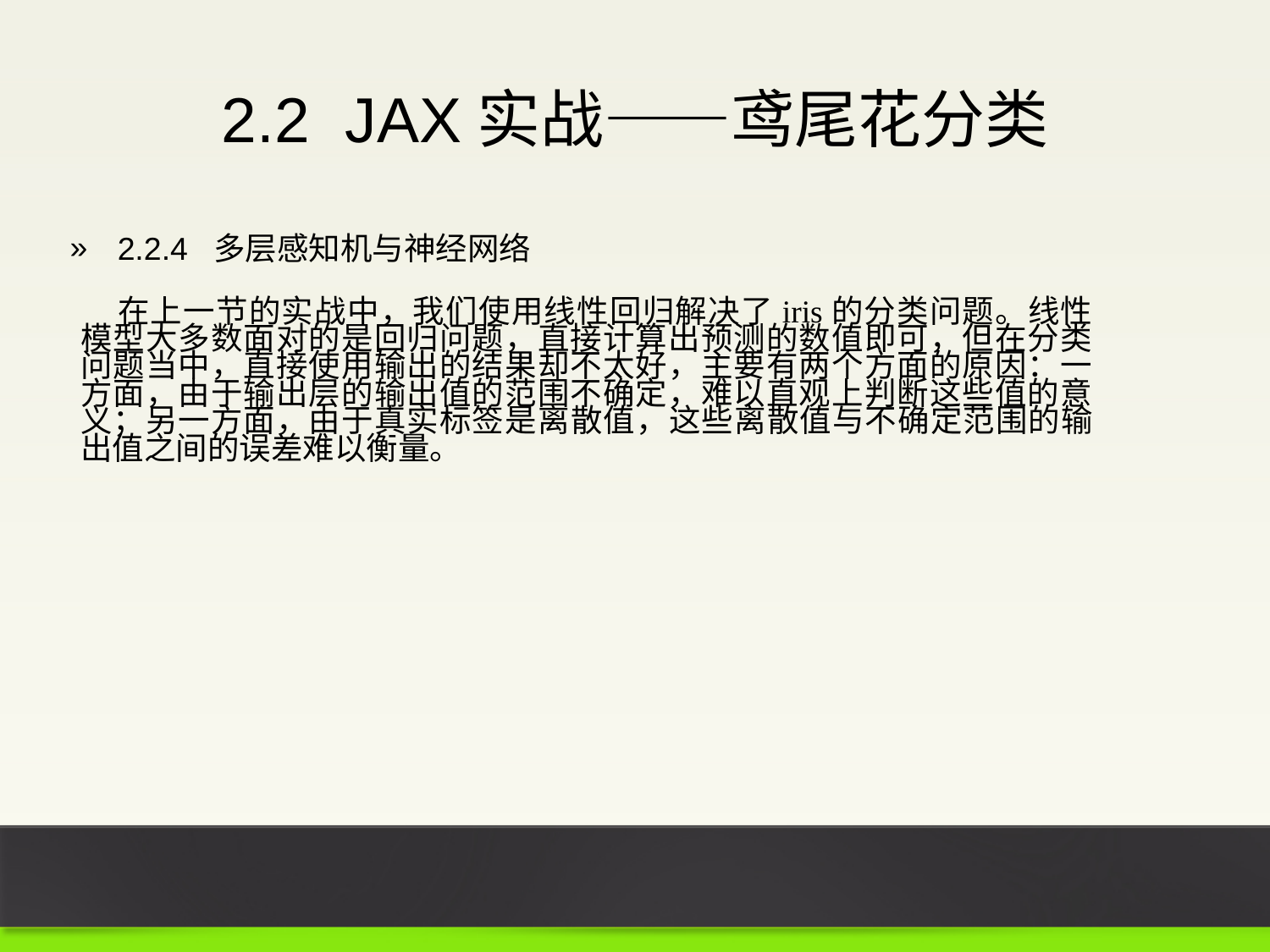

2.2  JAX实战——鸢尾花分类
2.2.4  多层感知机与神经网络
在上一节的实战中，我们使用线性回归解决了iris的分类问题。线性模型大多数面对的是回归问题，直接计算出预测的数值即可，但在分类问题当中，直接使用输出的结果却不太好，主要有两个方面的原因：一方面，由于输出层的输出值的范围不确定，难以直观上判断这些值的意义；另一方面，由于真实标签是离散值，这些离散值与不确定范围的输出值之间的误差难以衡量。